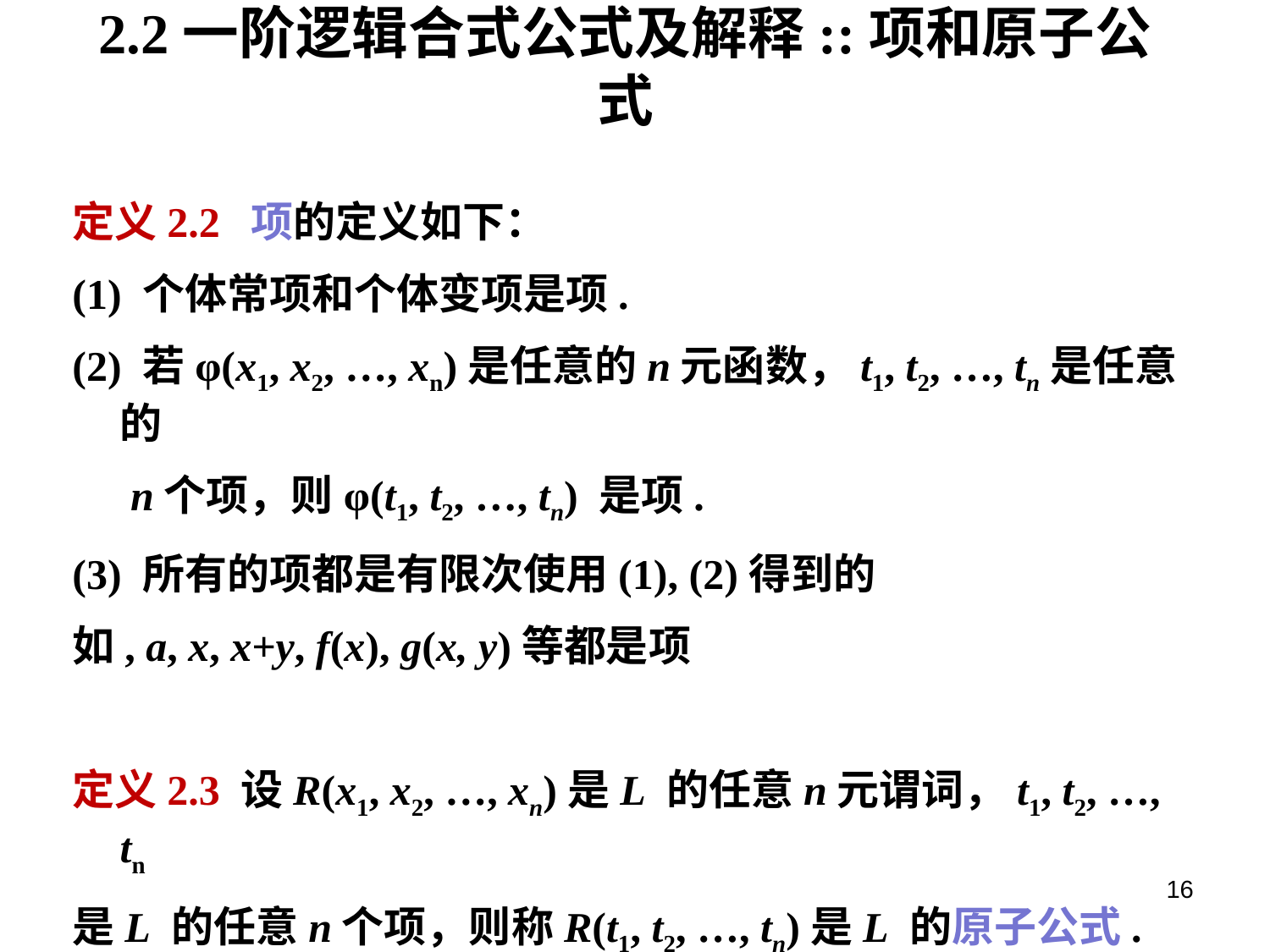

# 2.2一阶逻辑合式公式及解释::项和原子公式
定义2.2  项的定义如下：
(1) 个体常项和个体变项是项.
(2) 若φ(x1, x2, …, xn)是任意的n元函数，t1, t2, …, tn是任意的
	 n个项，则φ(t1, t2, …, tn) 是项.
(3) 所有的项都是有限次使用(1), (2)得到的
如, a, x, x+y, f(x), g(x, y)等都是项

定义2.3 设R(x1, x2, …, xn)是L 的任意n元谓词，t1, t2, …, tn
是L 的任意n个项，则称R(t1, t2, …, tn)是L 的原子公式.
	如，F(x, y), F(f(x1, x2), g(x3, x4))等均为原子公式
16